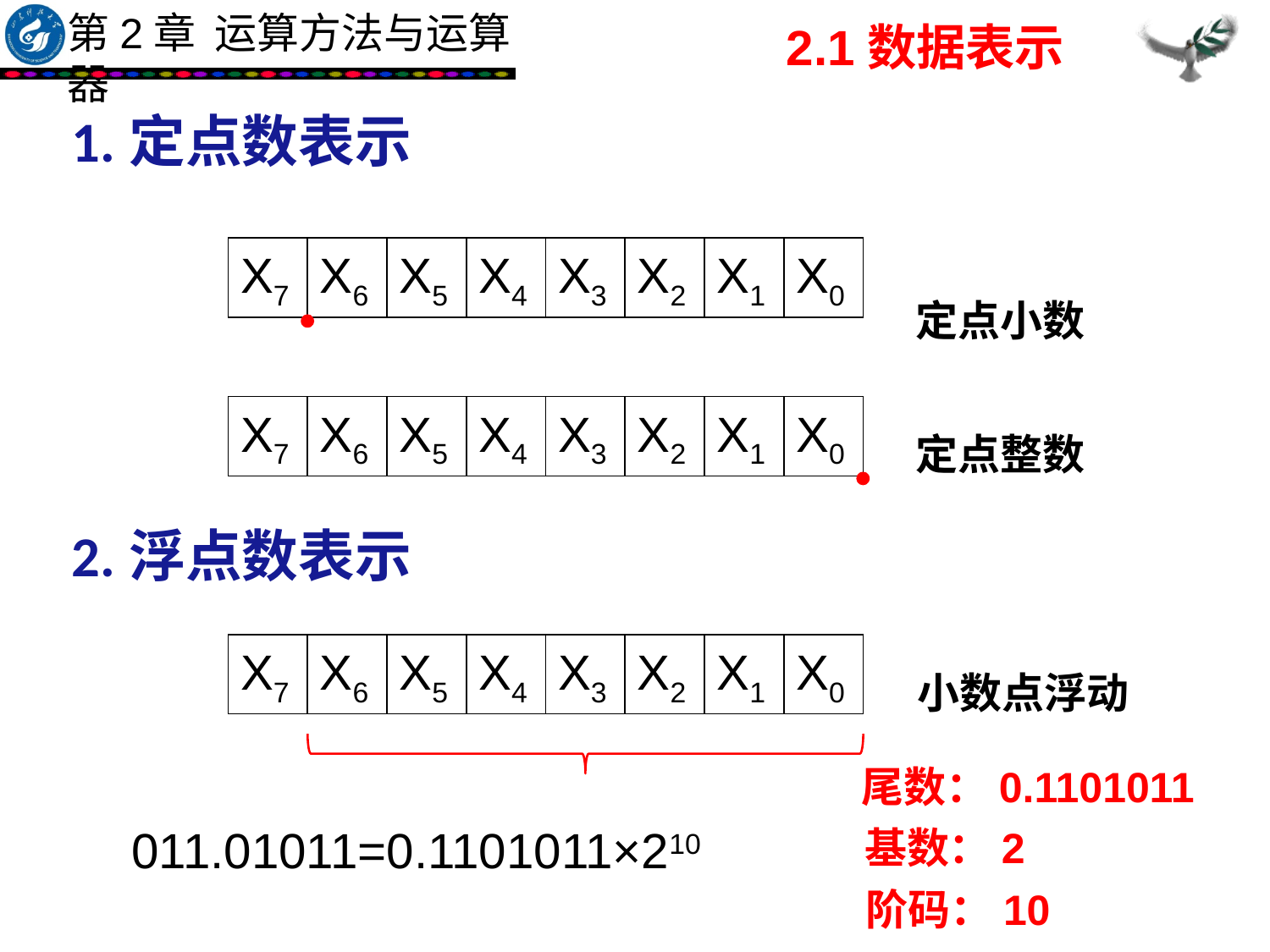

2.1数据表示
1.定点数表示
X7
X6

X5

X4

X3

X2

X1

X0

定点小数

X7
X6

X5

X4

X3

X2

X1

X0

定点整数

2.浮点数表示
X7
X6

X5

X4

X3

X2

X1

X0

小数点浮动
尾数：0.1101011
011.01011=0.1101011×210
基数：2
阶码：10